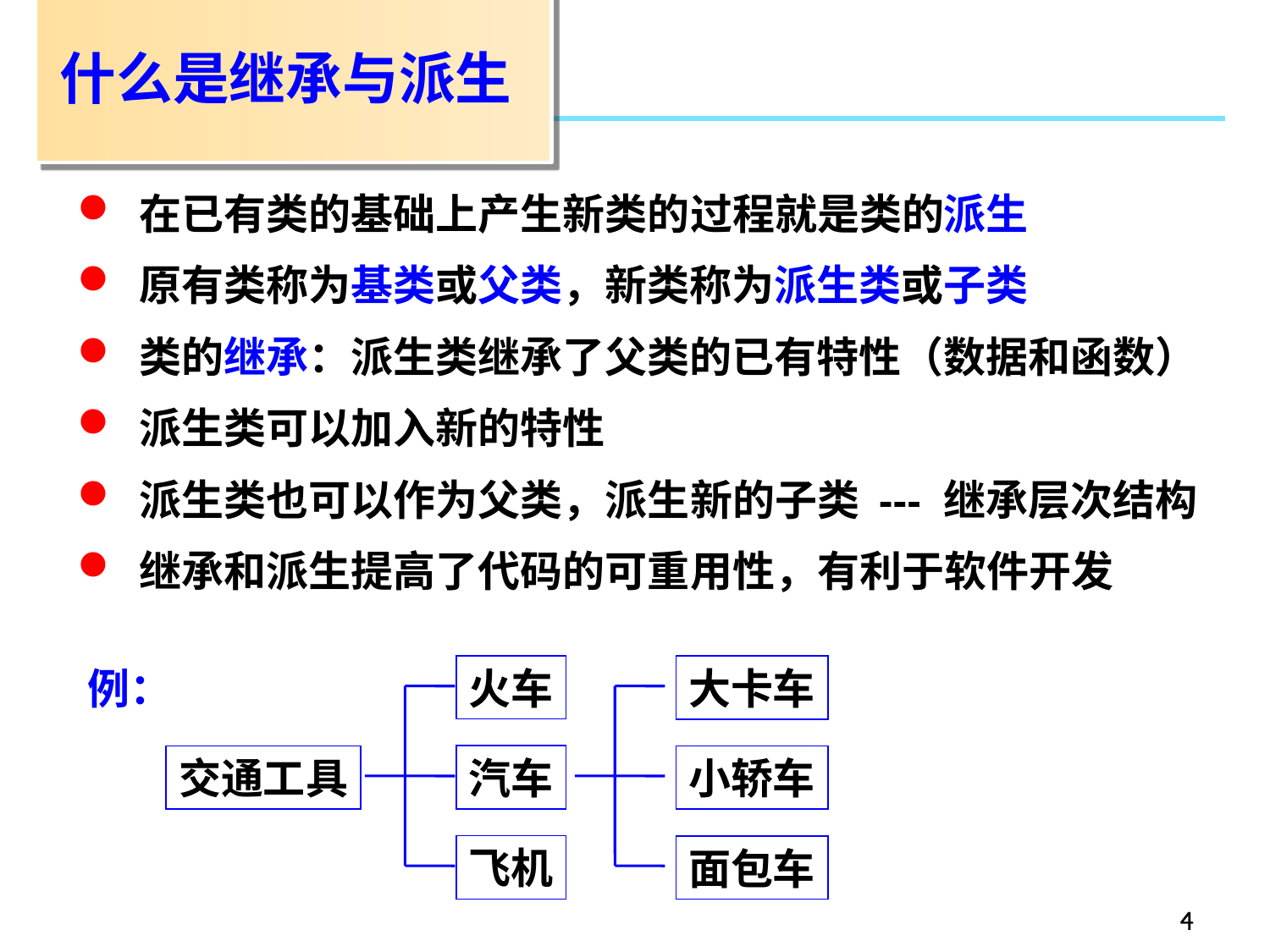

# 什么是继承与派生
 在已有类的基础上产生新类的过程就是类的派生
 原有类称为基类或父类，新类称为派生类或子类
 类的继承：派生类继承了父类的已有特性（数据和函数）
 派生类可以加入新的特性
 派生类也可以作为父类，派生新的子类 --- 继承层次结构
 继承和派生提高了代码的可重用性，有利于软件开发
例：
火车
大卡车

汽车
交通工具
小轿车

飞机
面包车

4